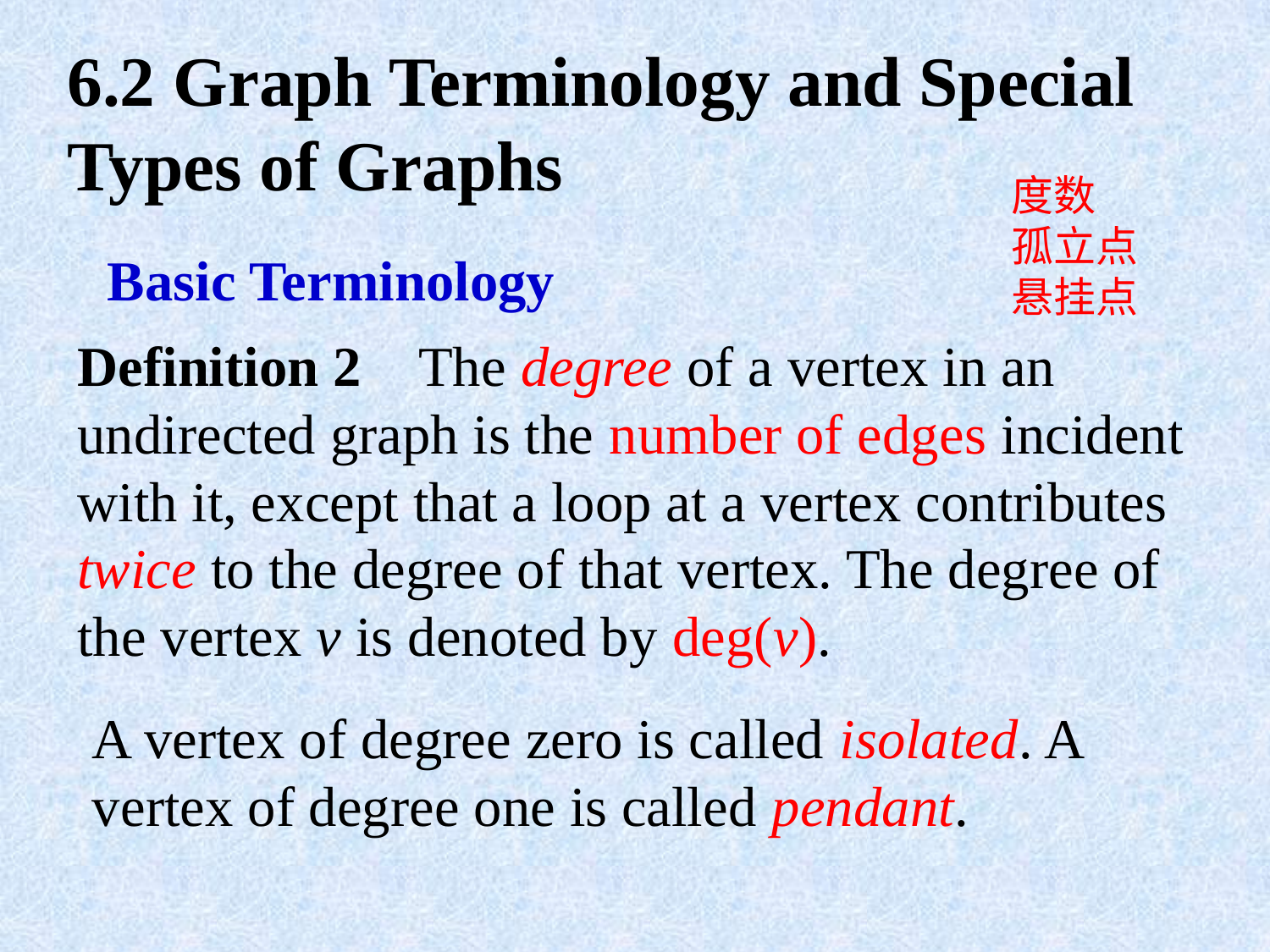

6.2 Graph Terminology and Special Types of Graphs
度数
孤立点
悬挂点
Basic Terminology
Definition 2    The degree of a vertex in an undirected graph is the number of edges incident with it, except that a loop at a vertex contributes twice to the degree of that vertex. The degree of the vertex v is denoted by deg(v).
A vertex of degree zero is called isolated. A vertex of degree one is called pendant.